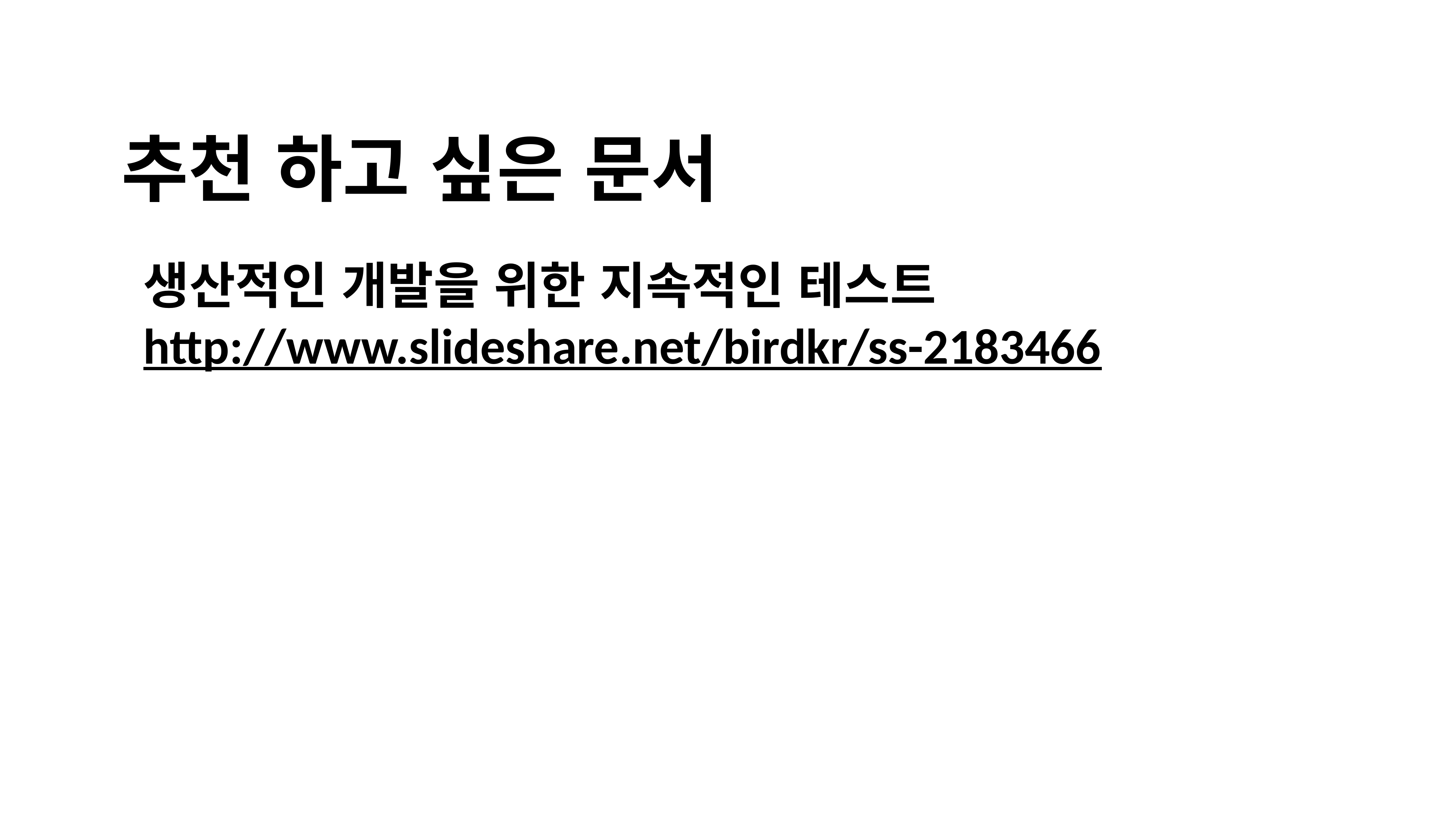

추천 하고 싶은 문서
생산적인 개발을 위한 지속적인 테스트
http://www.slideshare.net/birdkr/ss-2183466